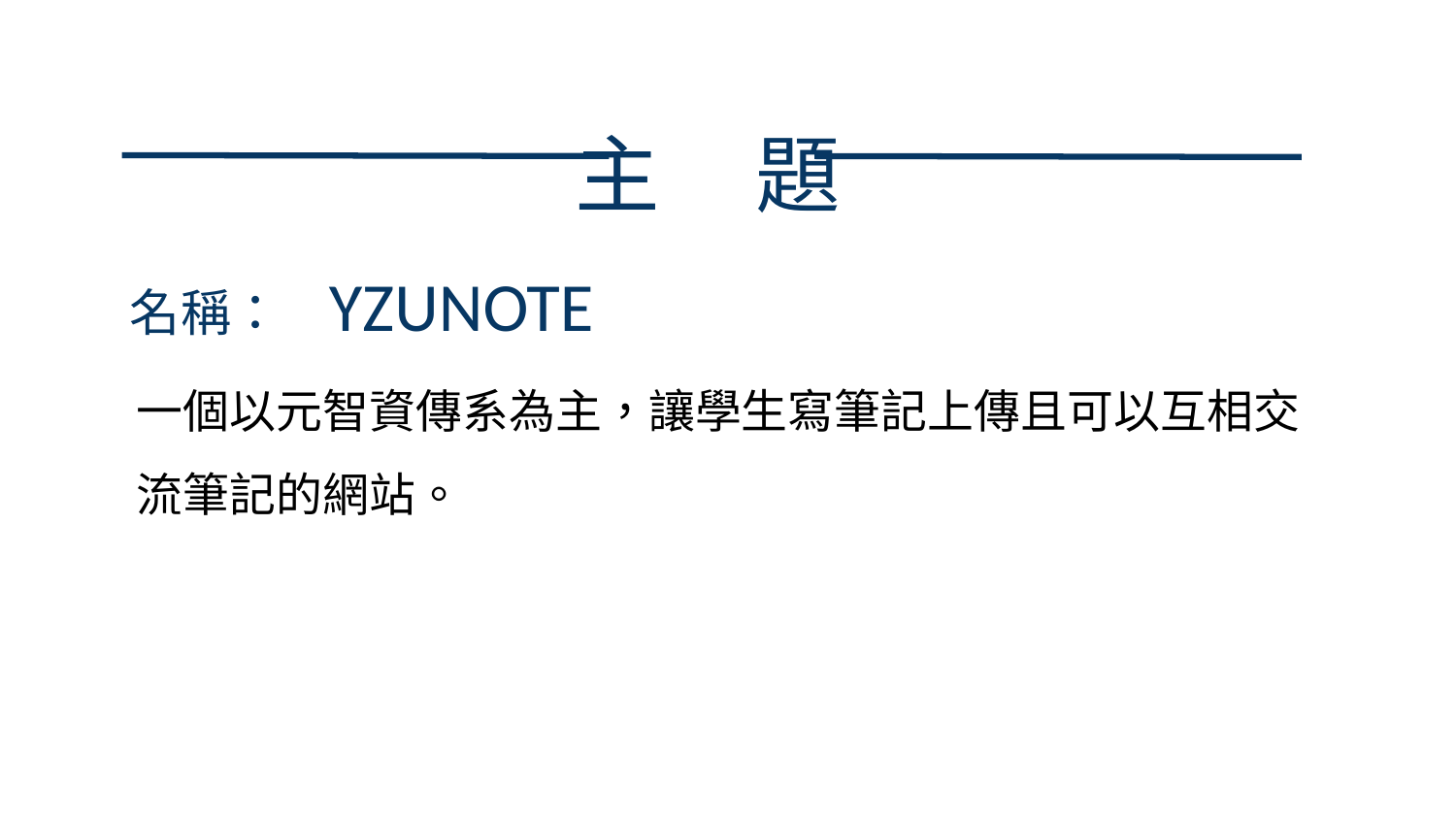

主     題
名稱：  YZUNOTE
一個以元智資傳系為主，讓學生寫筆記上傳且可以互相交流筆記的網站。